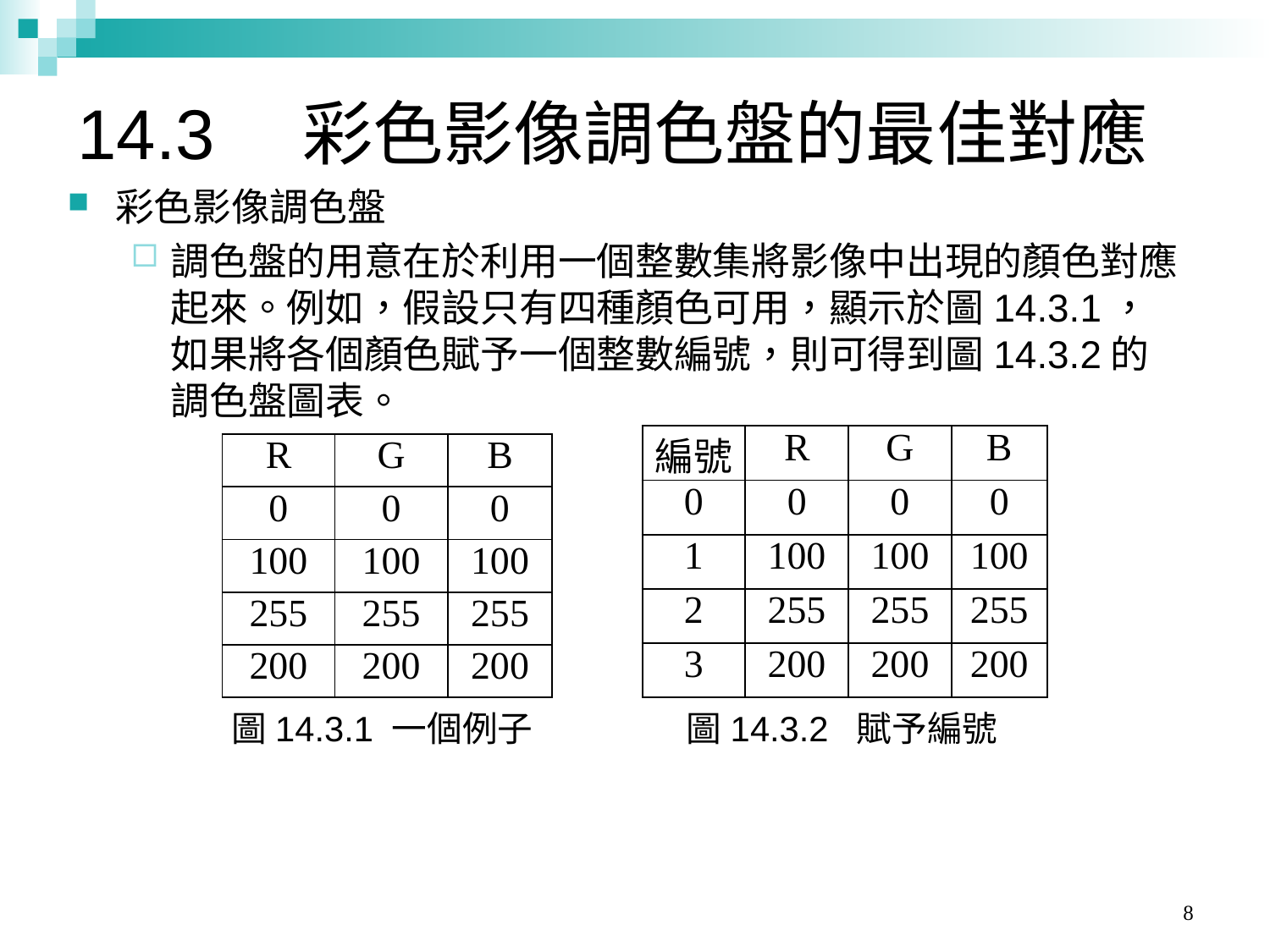

# 14.3　彩色影像調色盤的最佳對應
彩色影像調色盤
調色盤的用意在於利用一個整數集將影像中出現的顏色對應起來。例如，假設只有四種顏色可用，顯示於圖14.3.1，如果將各個顏色賦予一個整數編號，則可得到圖14.3.2的調色盤圖表。

| 編號 | R | G | B |
| --- | --- | --- | --- |
| 0 | 0 | 0 | 0 |
| 1 | 100 | 100 | 100 |
| 2 | 255 | 255 | 255 |
| 3 | 200 | 200 | 200 |
| R | G | B |
| --- | --- | --- |
| 0 | 0 | 0 |
| 100 | 100 | 100 |
| 255 | 255 | 255 |
| 200 | 200 | 200 |
圖14.3.1 一個例子
圖14.3.2  賦予編號
8